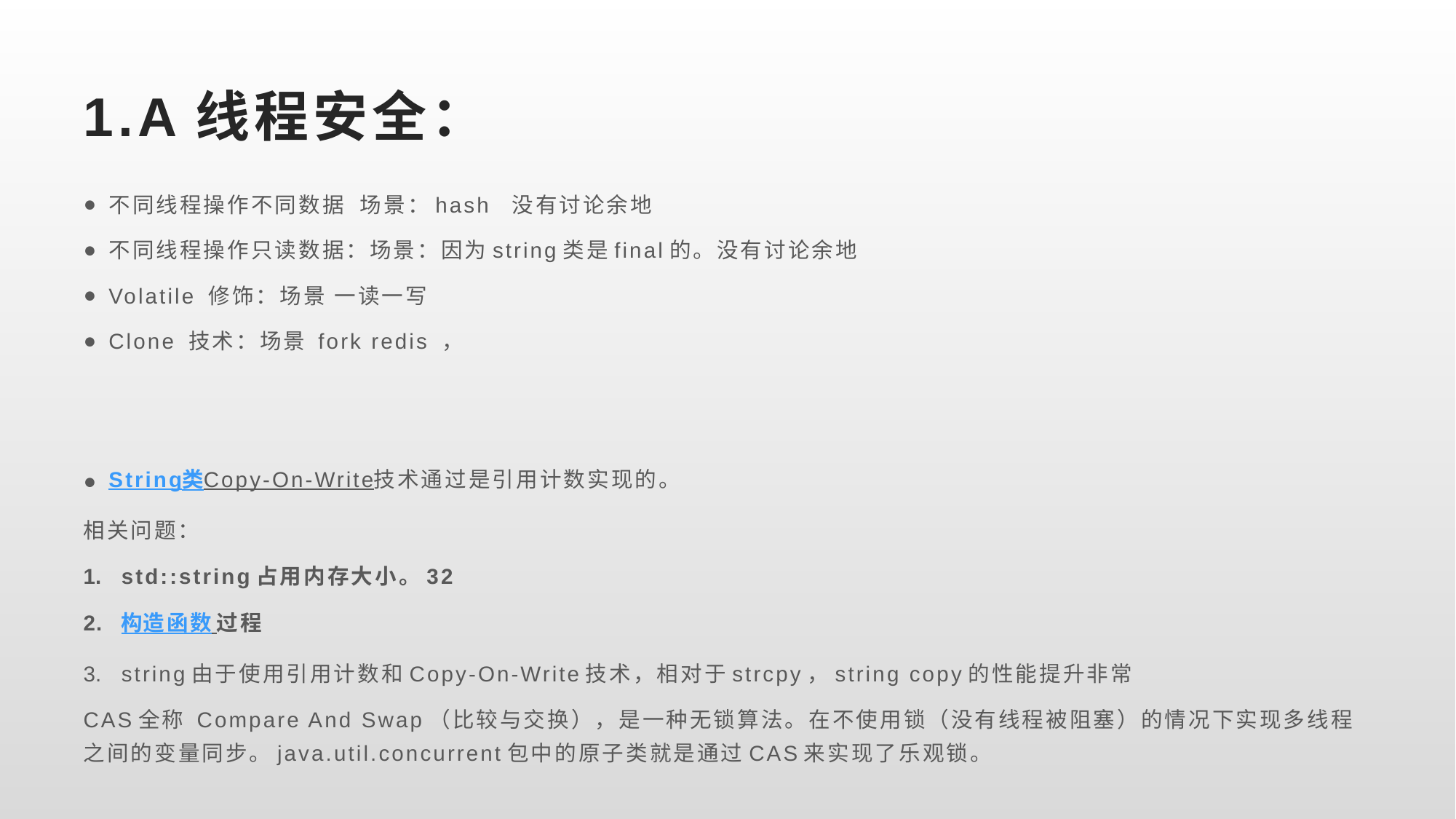

# 1.A线程安全：
不同线程操作不同数据  场景：hash  没有讨论余地
不同线程操作只读数据：场景：因为string类是final的。没有讨论余地
Volatile 修饰：场景 一读一写
Clone 技术：场景 fork redis ，

String类Copy-On-Write技术通过是引用计数实现的。
相关问题：
std::string占用内存大小。32
构造函数 过程
string由于使用引用计数和Copy-On-Write技术，相对于strcpy，string copy的性能提升非常
CAS全称 Compare And Swap（比较与交换），是一种无锁算法。在不使用锁（没有线程被阻塞）的情况下实现多线程之间的变量同步。java.util.concurrent包中的原子类就是通过CAS来实现了乐观锁。